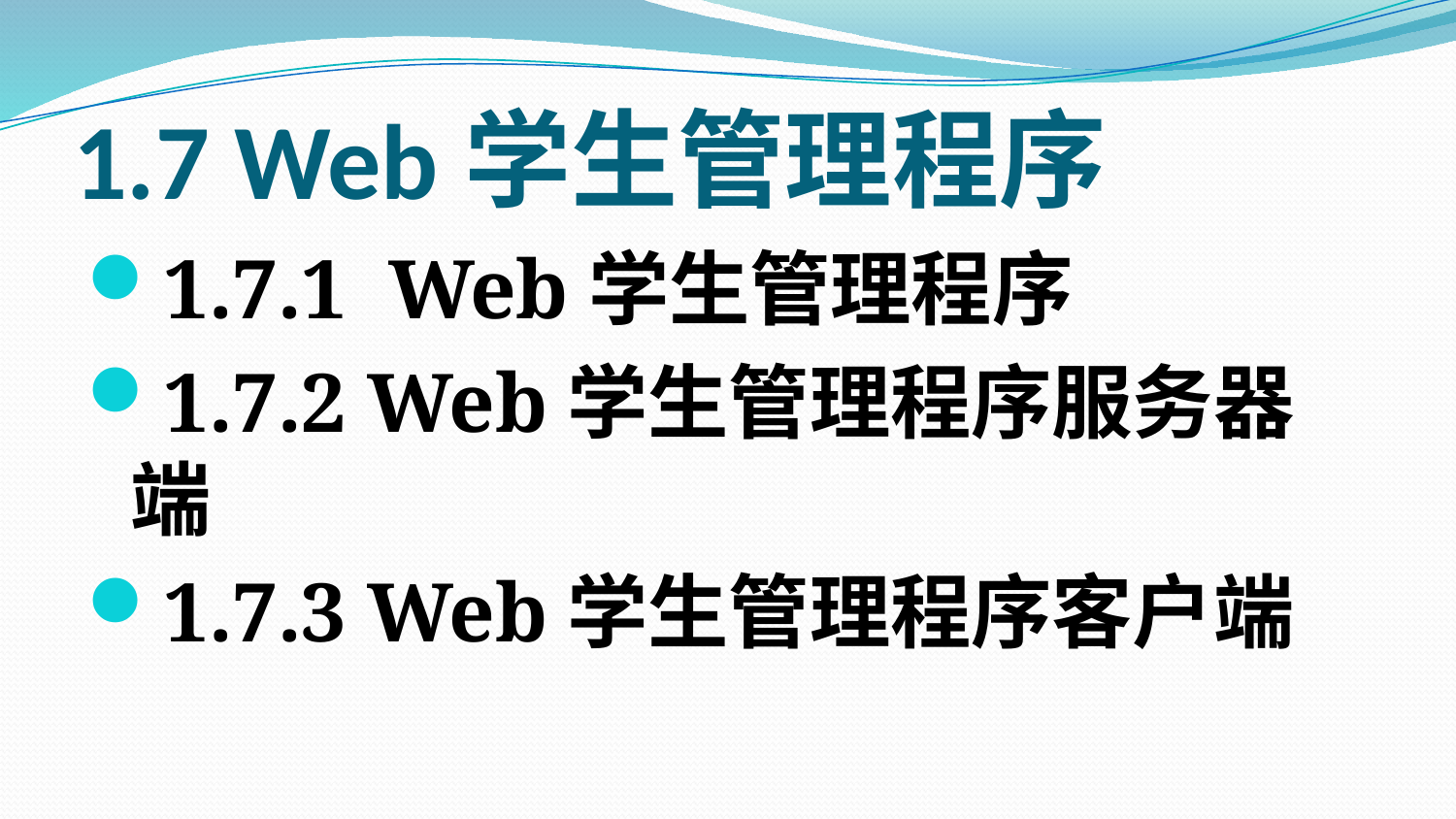

# 1.7 Web学生管理程序
1.7.1  Web学生管理程序
1.7.2 Web学生管理程序服务器端
1.7.3 Web学生管理程序客户端